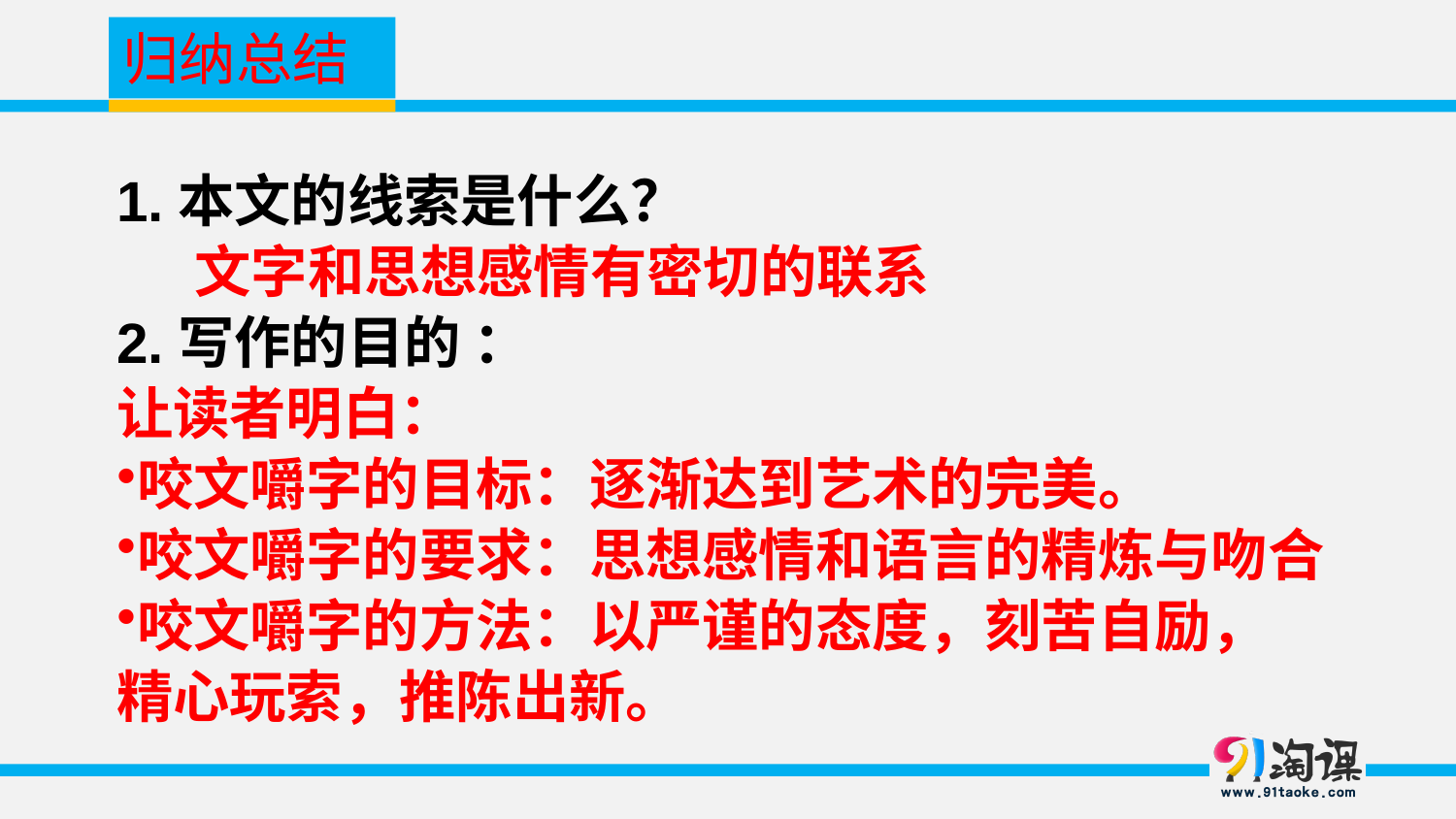

归纳总结
1.本文的线索是什么？
     文字和思想感情有密切的联系
2.写作的目的 ：
让读者明白：
咬文嚼字的目标：逐渐达到艺术的完美。
咬文嚼字的要求：思想感情和语言的精炼与吻合
咬文嚼字的方法：以严谨的态度，刻苦自励，
精心玩索，推陈出新。